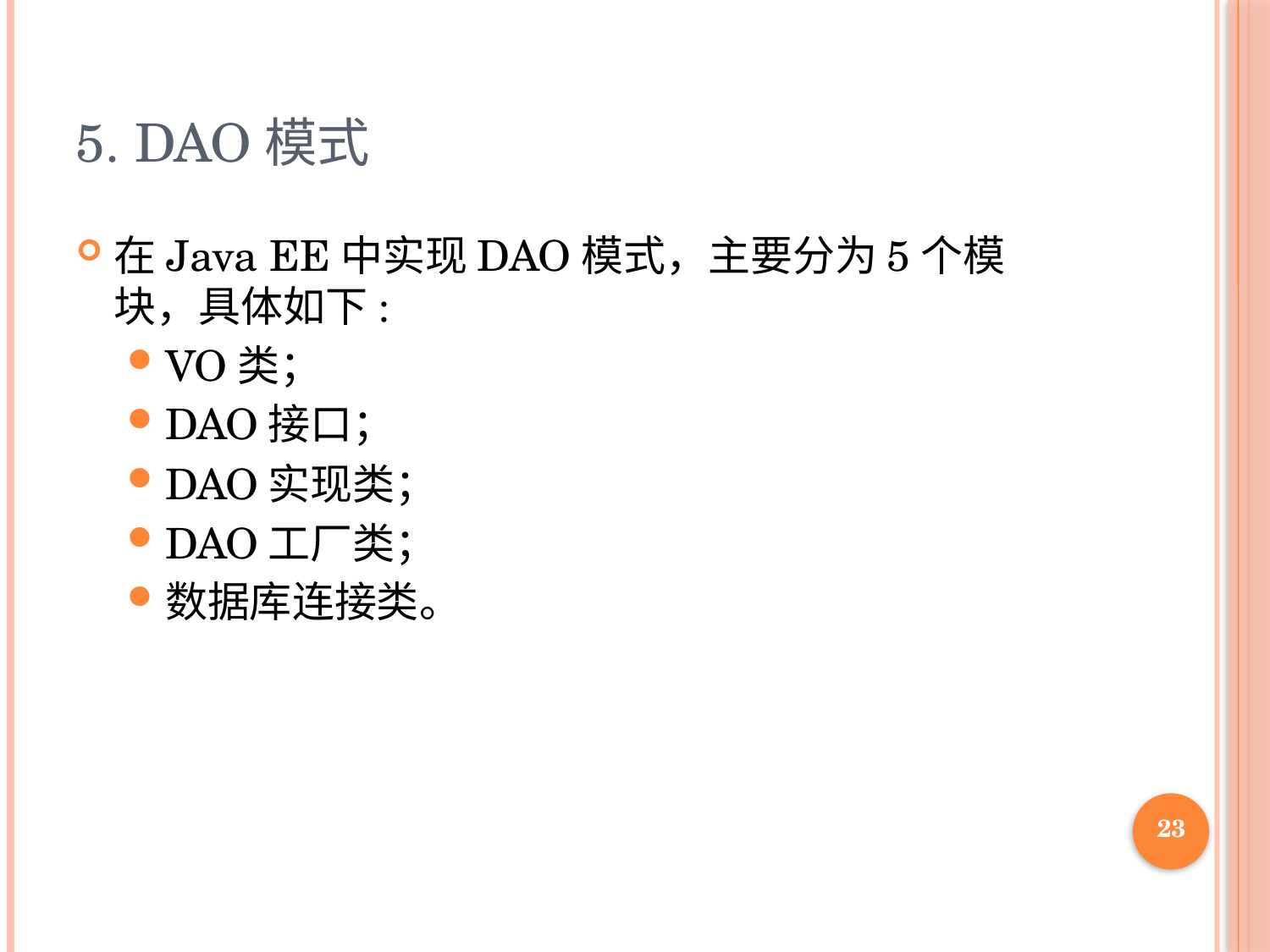

# 5. DAO模式
在Java EE中实现DAO模式，主要分为5个模块，具体如下:
VO类；
DAO接口；
DAO实现类；
DAO工厂类；
数据库连接类。

23